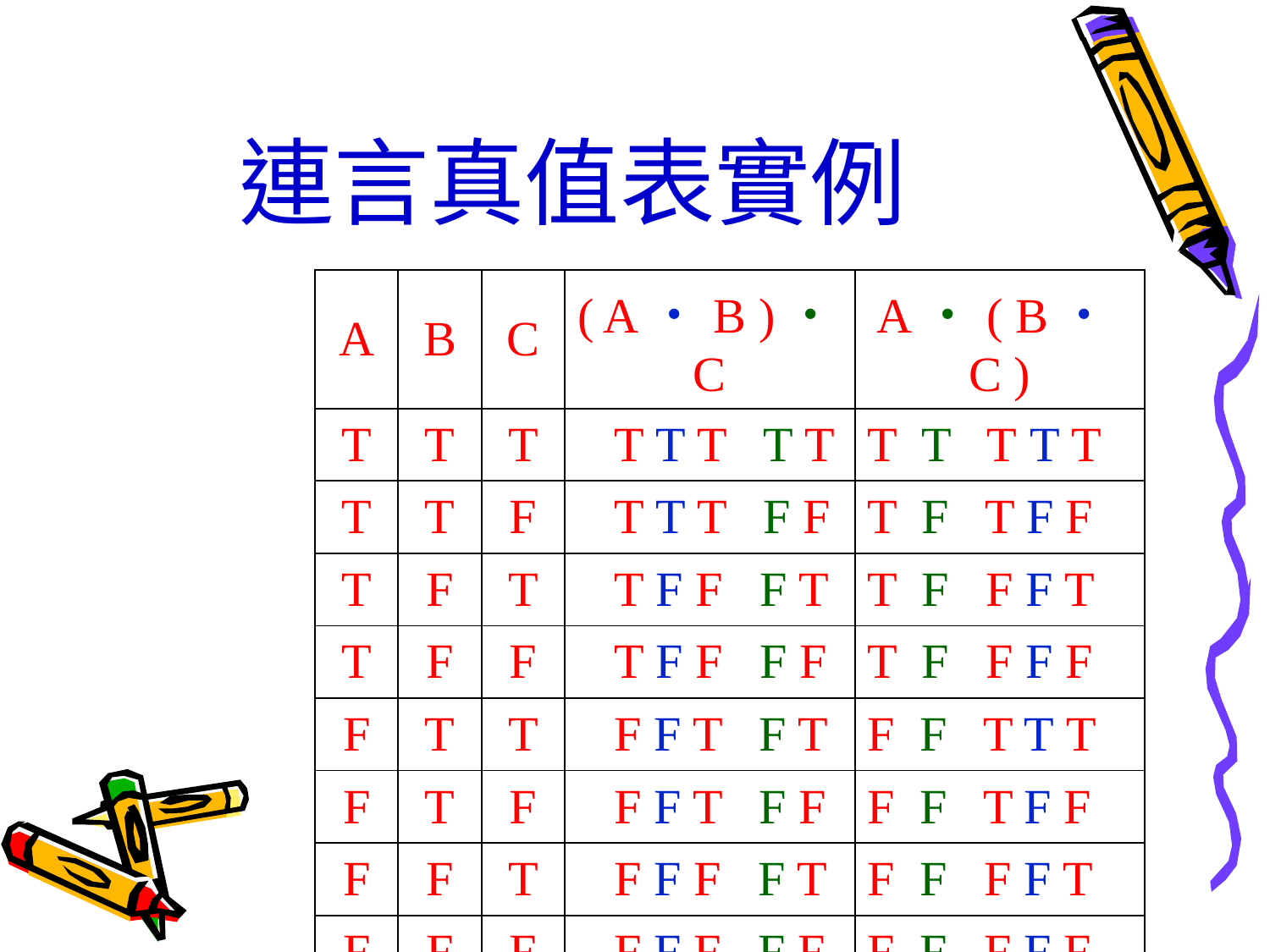

# 連言真值表實例
| A | B | C | ( A・B )・C | A・( B・C ) |
| --- | --- | --- | --- | --- |
| T | T | T | T T T T T | T T T T T |
| T | T | F | T T T F F | T F T F F |
| T | F | T | T F F F T | T F F F T |
| T | F | F | T F F F F | T F F F F |
| F | T | T | F F T F T | F F T T T |
| F | T | F | F F T F F | F F T F F |
| F | F | T | F F F F T | F F F F T |
| F | F | F | F F F F F | F F F F F |